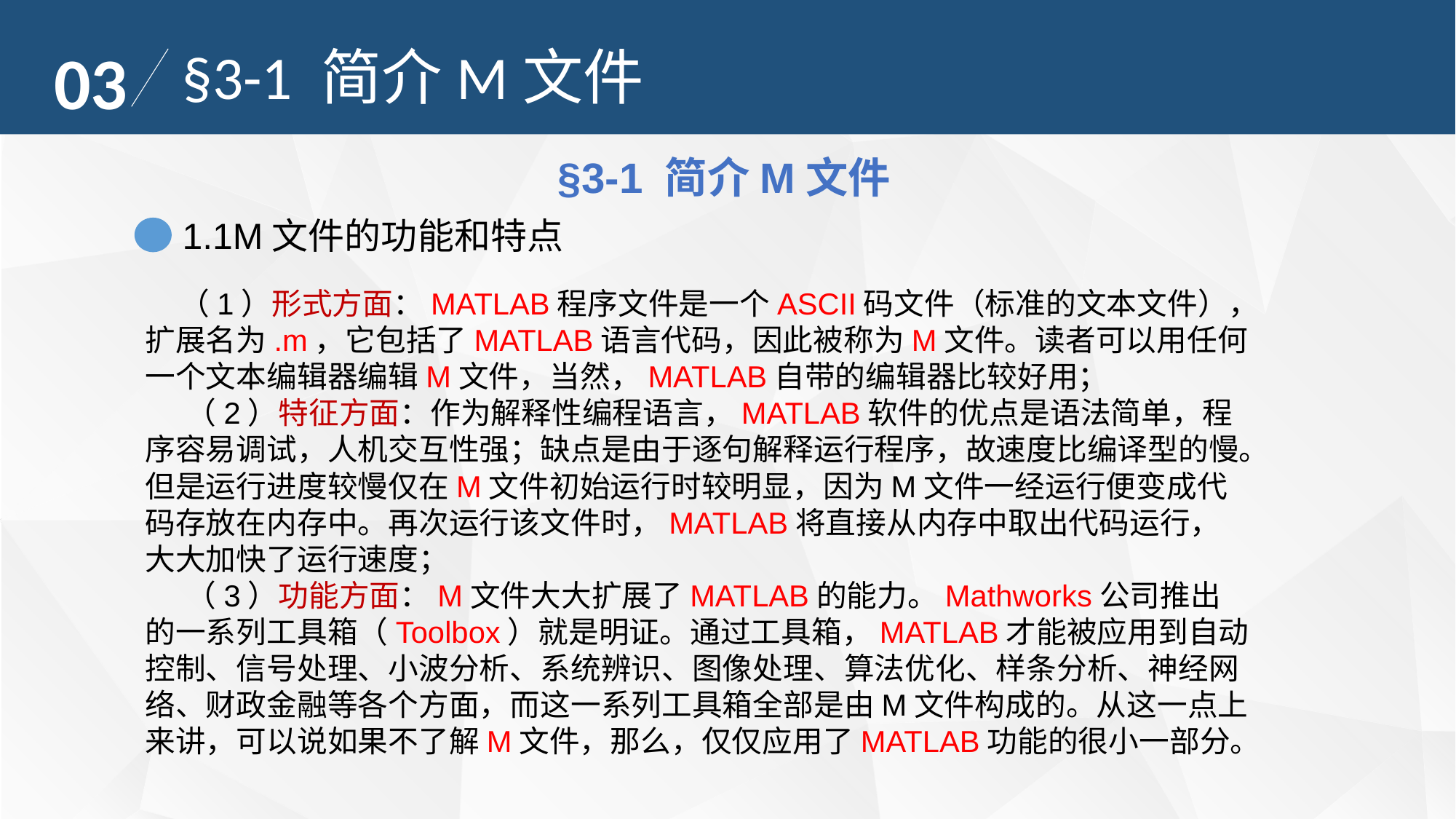

03
§3-1 简介M文件
§3-1 简介M文件
1.1M文件的功能和特点

    （1）形式方面：MATLAB程序文件是一个ASCII码文件（标准的文本文件），扩展名为.m，它包括了MATLAB语言代码，因此被称为M文件。读者可以用任何一个文本编辑器编辑M文件，当然，MATLAB自带的编辑器比较好用；
     （2）特征方面：作为解释性编程语言，MATLAB软件的优点是语法简单，程序容易调试，人机交互性强；缺点是由于逐句解释运行程序，故速度比编译型的慢。但是运行进度较慢仅在M文件初始运行时较明显，因为M文件一经运行便变成代码存放在内存中。再次运行该文件时，MATLAB将直接从内存中取出代码运行，大大加快了运行速度；
     （3）功能方面：M文件大大扩展了MATLAB的能力。Mathworks公司推出的一系列工具箱（Toolbox）就是明证。通过工具箱，MATLAB才能被应用到自动控制、信号处理、小波分析、系统辨识、图像处理、算法优化、样条分析、神经网络、财政金融等各个方面，而这一系列工具箱全部是由M文件构成的。从这一点上来讲，可以说如果不了解M文件，那么，仅仅应用了MATLAB功能的很小一部分。